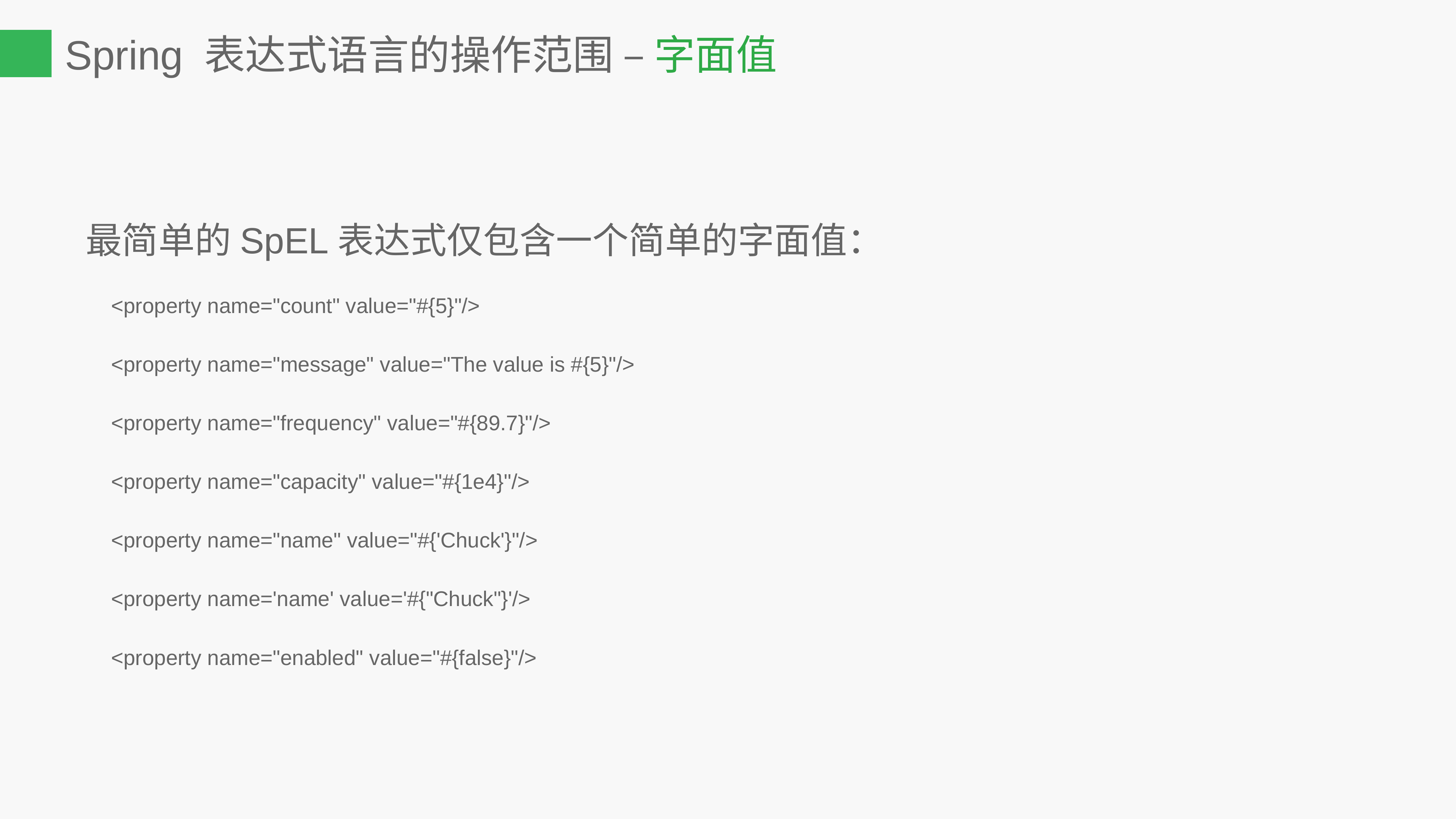

Spring 表达式语言的操作范围 – 字面值

最简单的SpEL表达式仅包含一个简单的字面值：
<property name="count" value="#{5}"/>
<property name="message" value="The value is #{5}"/>
<property name="frequency" value="#{89.7}"/>
<property name="capacity" value="#{1e4}"/>
<property name="name" value="#{'Chuck'}"/>
<property name='name' value='#{"Chuck"}'/>
<property name="enabled" value="#{false}"/>